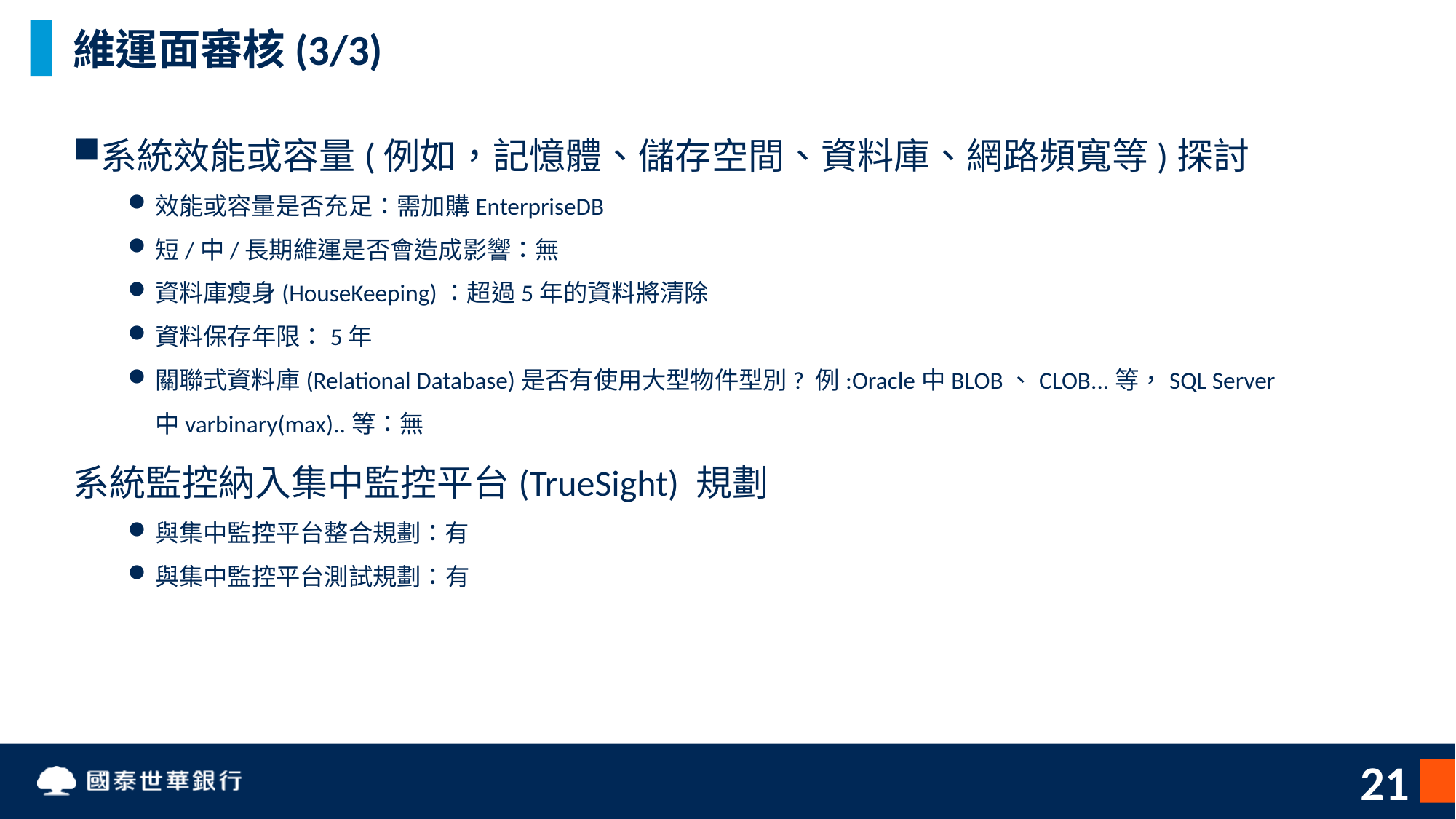

# 維運面審核(3/3)
系統效能或容量(例如，記憶體、儲存空間、資料庫、網路頻寬等)探討
效能或容量是否充足：需加購EnterpriseDB
短/中/長期維運是否會造成影響：無
資料庫瘦身(HouseKeeping)：超過5年的資料將清除
資料保存年限：5年
關聯式資料庫(Relational Database)是否有使用大型物件型別? 例:Oracle中BLOB、CLOB...等，SQL Server中varbinary(max)..等：無
系統監控納入集中監控平台(TrueSight) 規劃
與集中監控平台整合規劃：有
與集中監控平台測試規劃：有
21